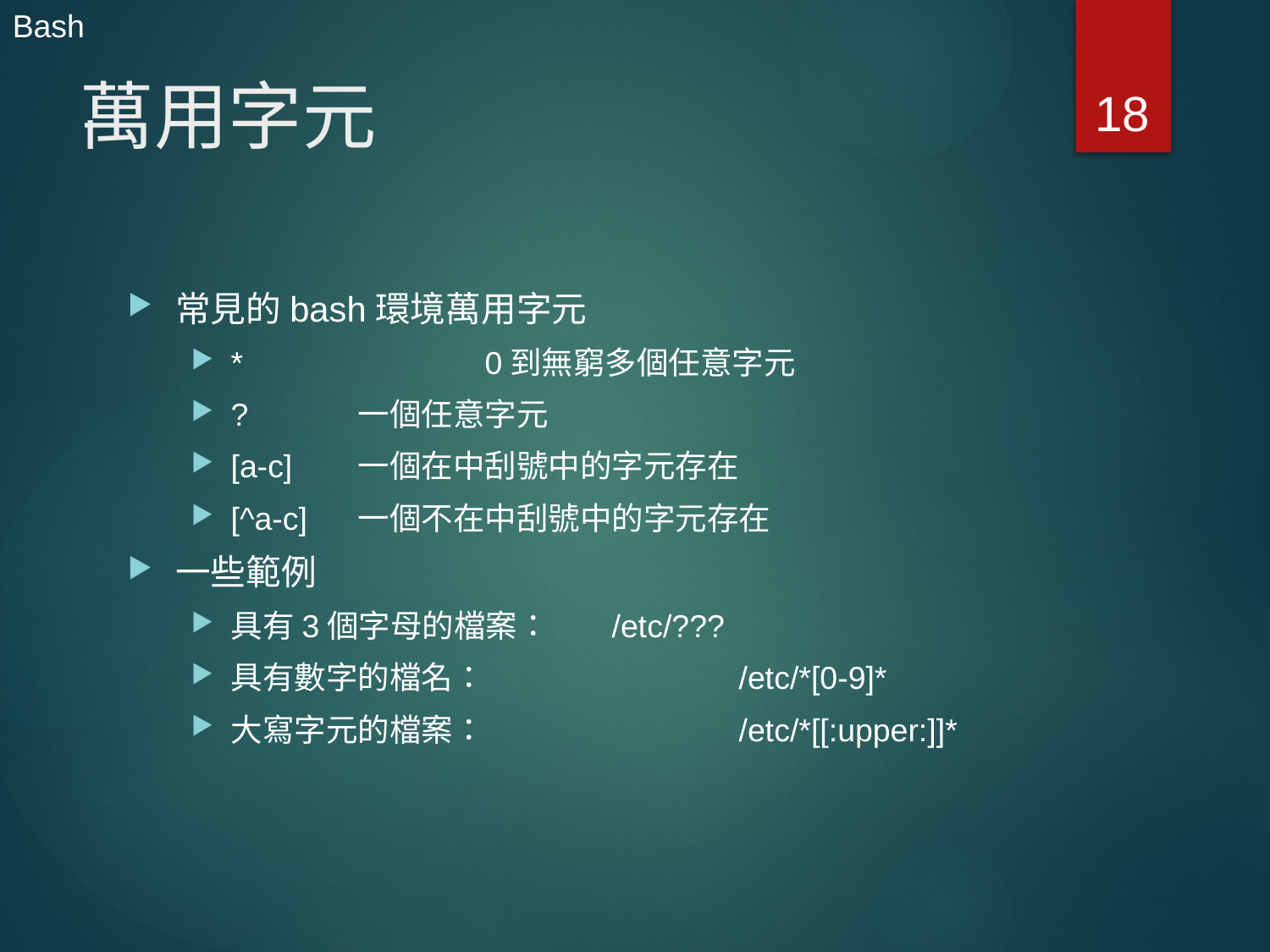

Bash
18
# 萬用字元
常見的bash環境萬用字元
*		0到無窮多個任意字元
?	一個任意字元
[a-c]	一個在中刮號中的字元存在
[^a-c]	一個不在中刮號中的字元存在
一些範例
具有3個字母的檔案：	/etc/???
具有數字的檔名：		/etc/*[0-9]*
大寫字元的檔案：		/etc/*[[:upper:]]*